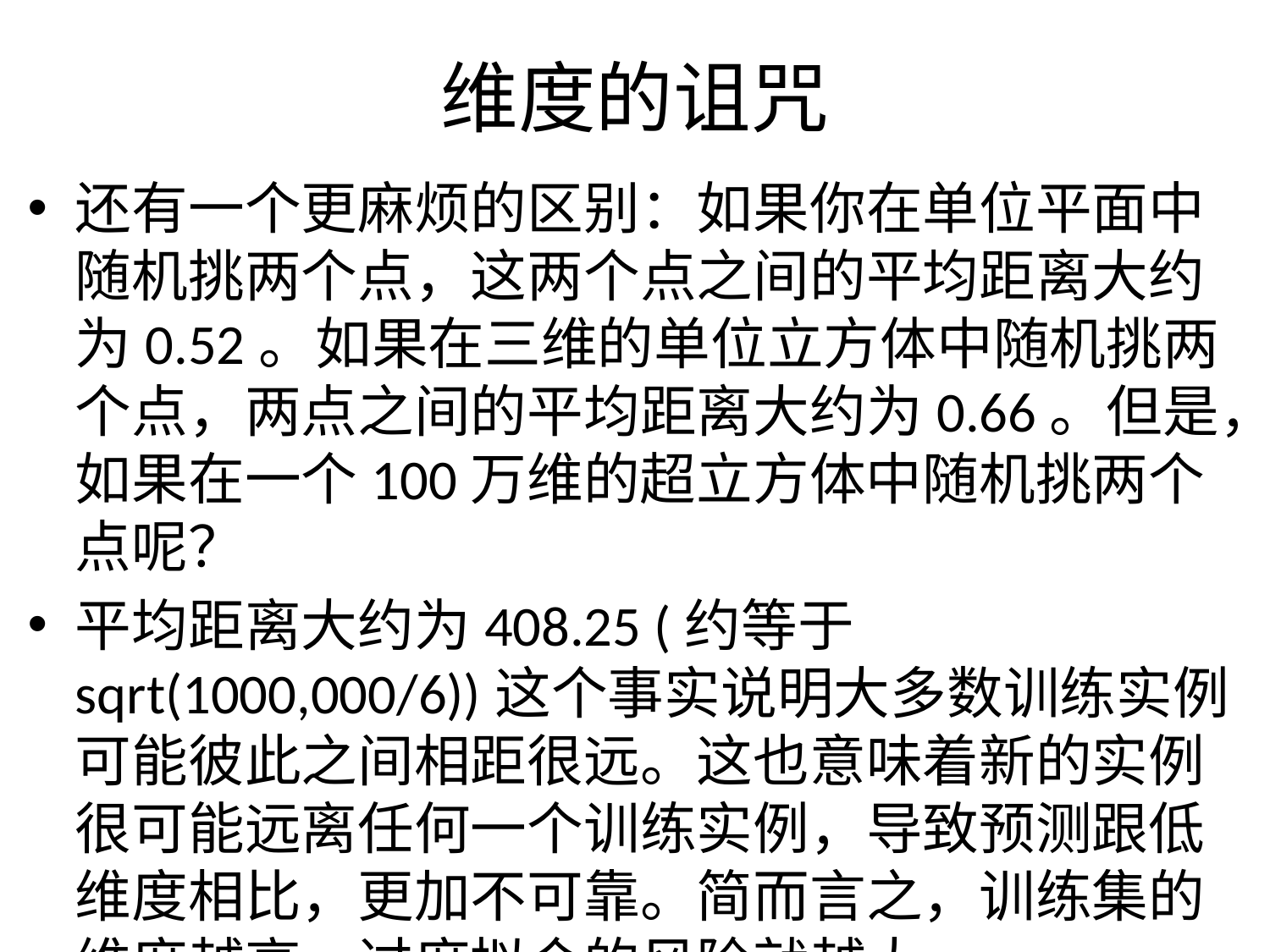

# 维度的诅咒
还有一个更麻烦的区别：如果你在单位平面中随机挑两个点，这两个点之间的平均距离大约为0.52。如果在三维的单位立方体中随机挑两个点，两点之间的平均距离大约为0.66。但是，如果在一个100万维的超立方体中随机挑两个点呢？
平均距离大约为408.25 (约等于sqrt(1000,000/6))这个事实说明大多数训练实例可能彼此之间相距很远。这也意味着新的实例很可能远离任何一个训练实例，导致预测跟低维度相比，更加不可靠。简而言之，训练集的维度越高，过度拟合的风险就越大。